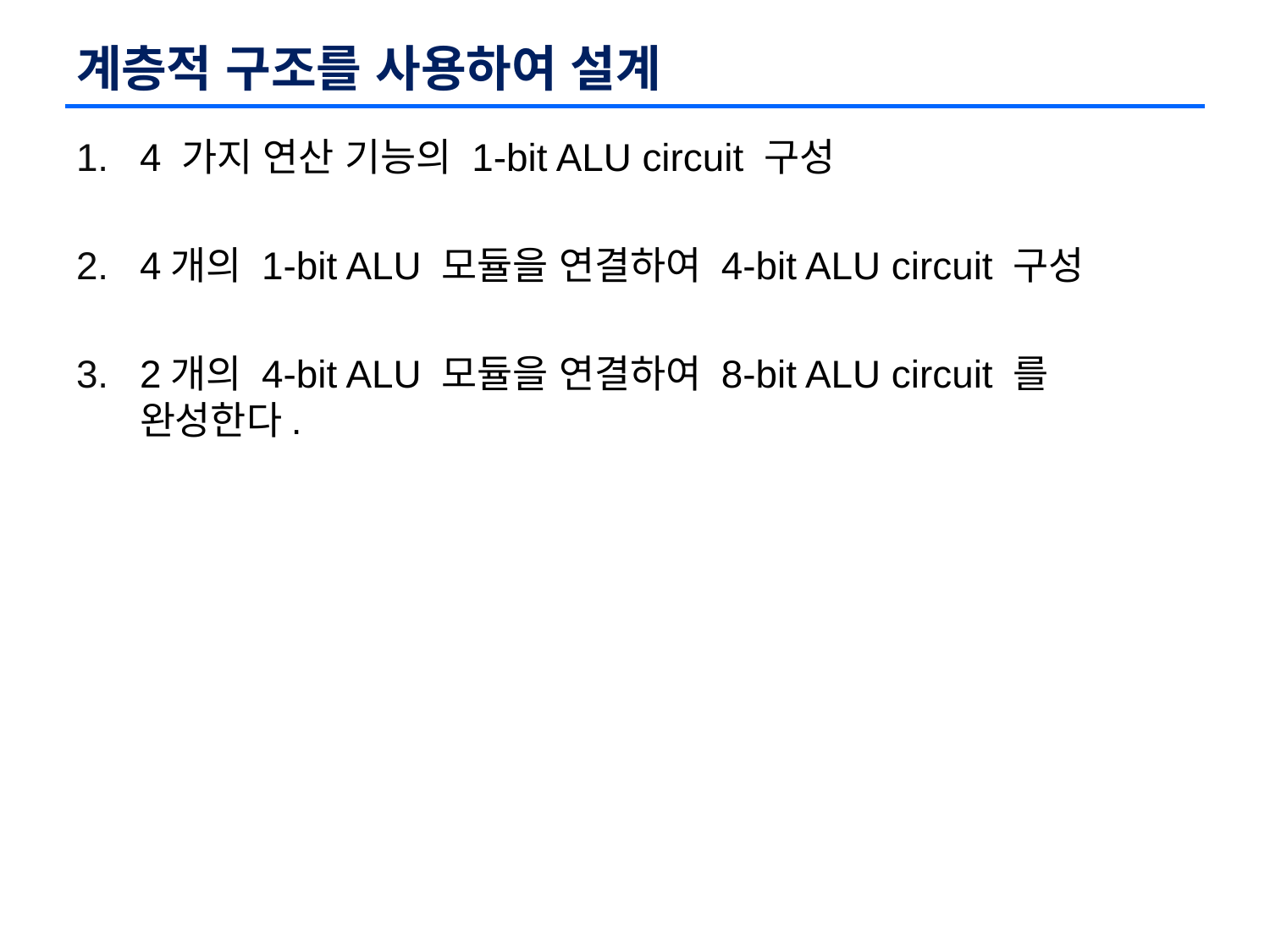

# 계층적 구조를 사용하여 설계
4 가지 연산 기능의 1-bit ALU circuit 구성

4개의 1-bit ALU 모듈을 연결하여 4-bit ALU circuit 구성

2개의 4-bit ALU 모듈을 연결하여 8-bit ALU circuit 를 완성한다.